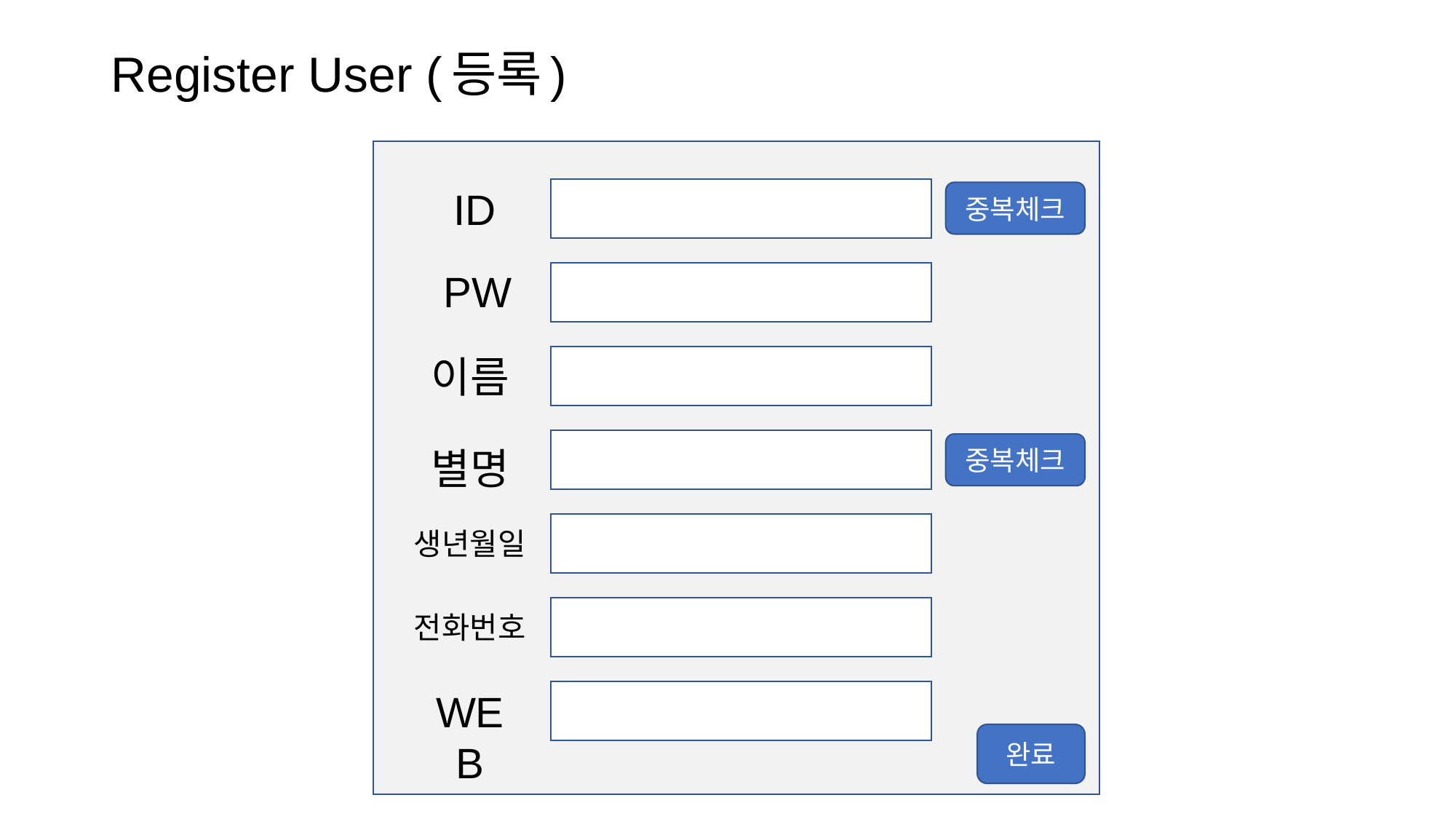

# Register User (등록)

ID

중복체크
PW

이름

중복체크
별명

생년월일

전화번호
WEB

완료